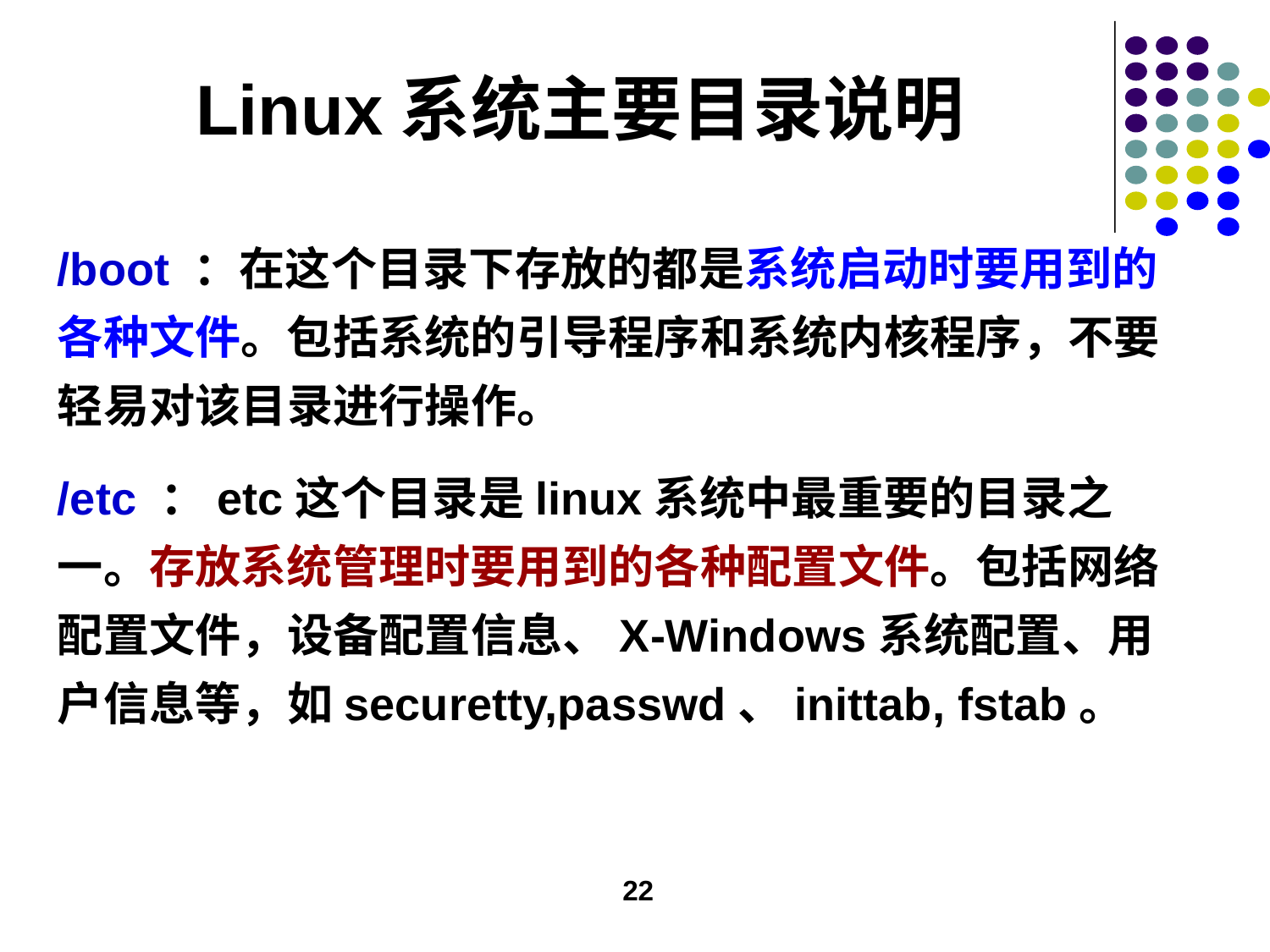

Linux系统主要目录说明
/boot ：在这个目录下存放的都是系统启动时要用到的各种文件。包括系统的引导程序和系统内核程序，不要轻易对该目录进行操作。
/etc ：etc这个目录是linux系统中最重要的目录之一。存放系统管理时要用到的各种配置文件。包括网络配置文件，设备配置信息、X-Windows系统配置、用户信息等，如securetty,passwd、inittab, fstab。
22